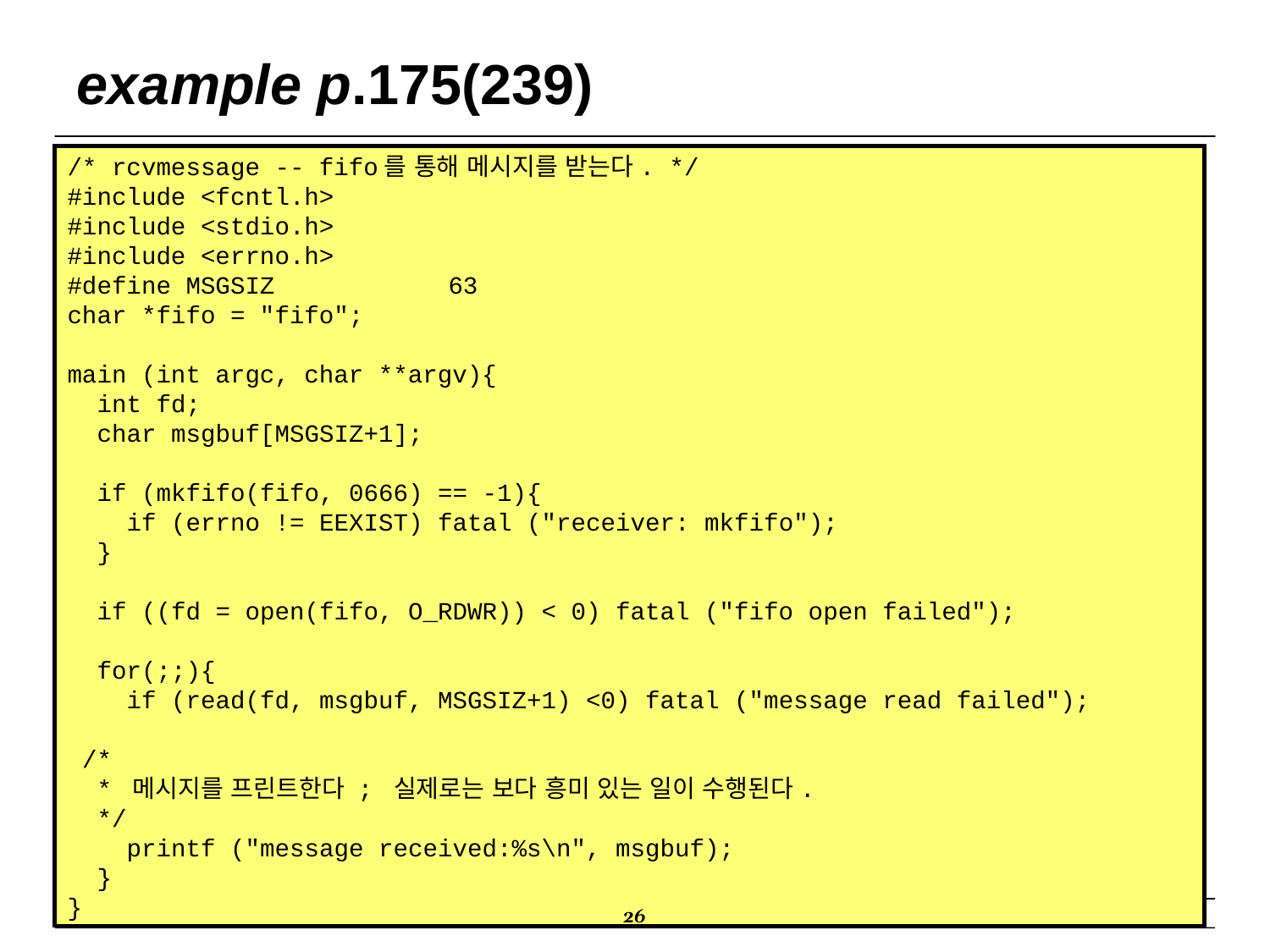

# example p.175(239)
/* rcvmessage -- fifo를 통해 메시지를 받는다. */
#include <fcntl.h>
#include <stdio.h>
#include <errno.h>
#define MSGSIZ		63
char *fifo = "fifo";

main (int argc, char **argv){
  int fd;
  char msgbuf[MSGSIZ+1];

  if (mkfifo(fifo, 0666) == -1){
    if (errno != EEXIST) fatal ("receiver: mkfifo");
  }

  if ((fd = open(fifo, O_RDWR)) < 0) fatal ("fifo open failed");

  for(;;){
    if (read(fd, msgbuf, MSGSIZ+1) <0) fatal ("message read failed");

 /*
  * 메시지를 프린트한다 ; 실제로는 보다 흥미 있는 일이 수행된다.
  */
    printf ("message received:%s\n", msgbuf);
  }
}

26